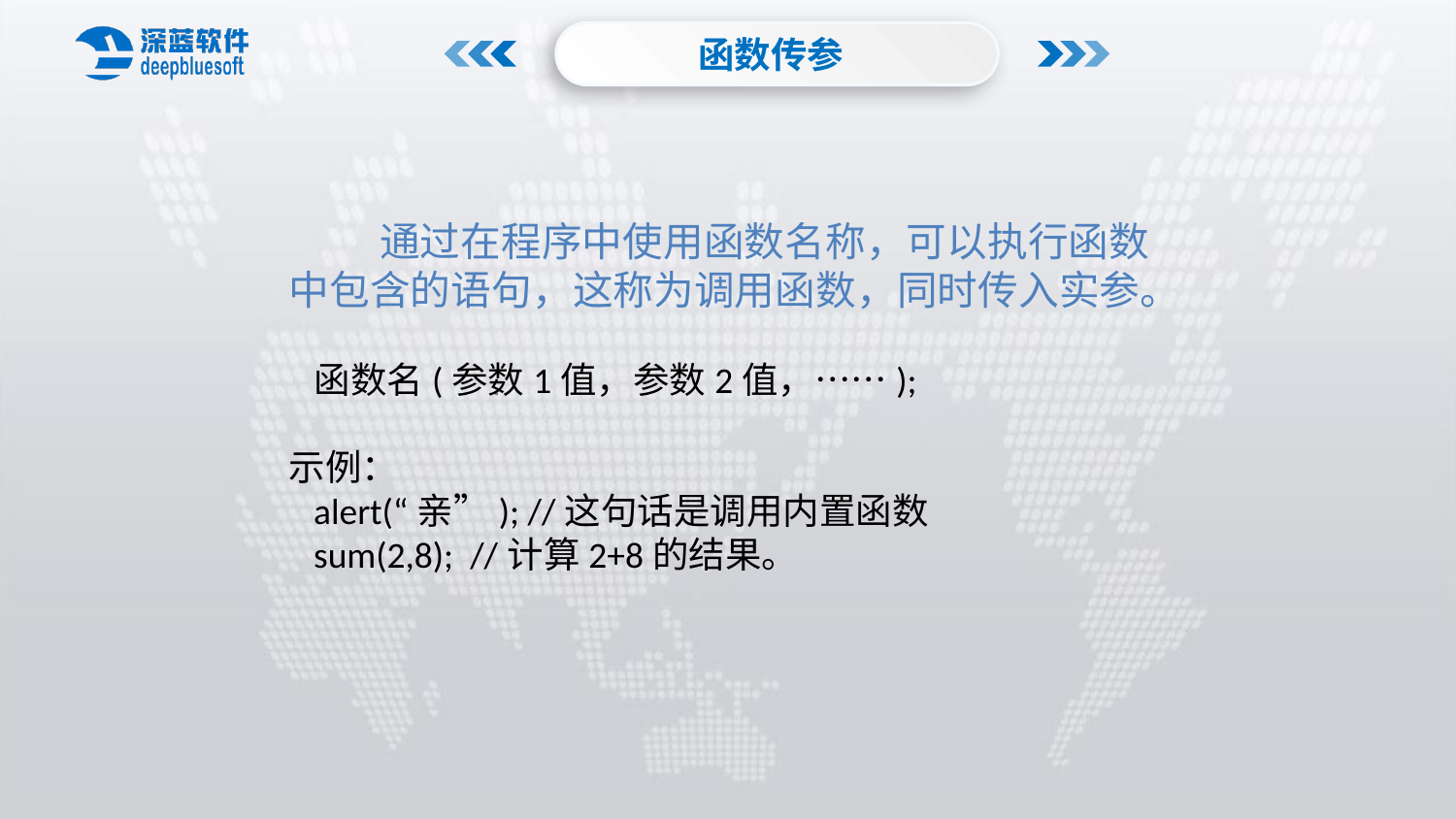

函数传参

         通过在程序中使用函数名称，可以执行函数中包含的语句，这称为调用函数，同时传入实参。

  函数名(参数1值，参数2值，……);

示例：
   alert(“亲”); //这句话是调用内置函数
   sum(2,8);  //计算2+8的结果。